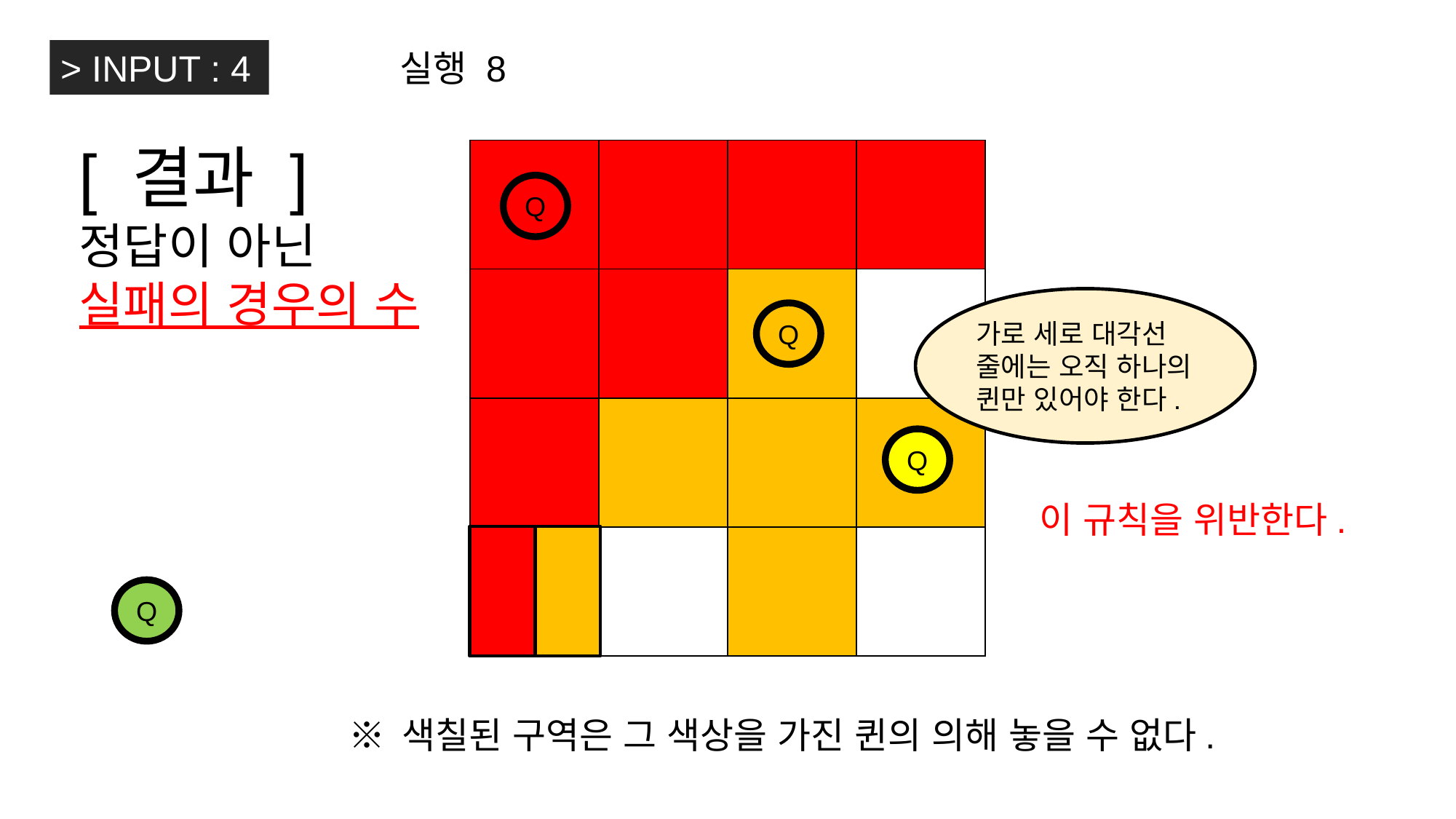

> INPUT : 4
실행 8
[ 결과 ]
정답이 아닌
실패의 경우의 수
|  |  |  |  |
| --- | --- | --- | --- |
|  |  |  |  |
|  |  |  |  |
|  |  |  |  |
Q
가로 세로 대각선
줄에는 오직 하나의 퀸만 있어야 한다.
Q
Q
이 규칙을 위반한다.

Q
※ 색칠된 구역은 그 색상을 가진 퀸의 의해 놓을 수 없다.